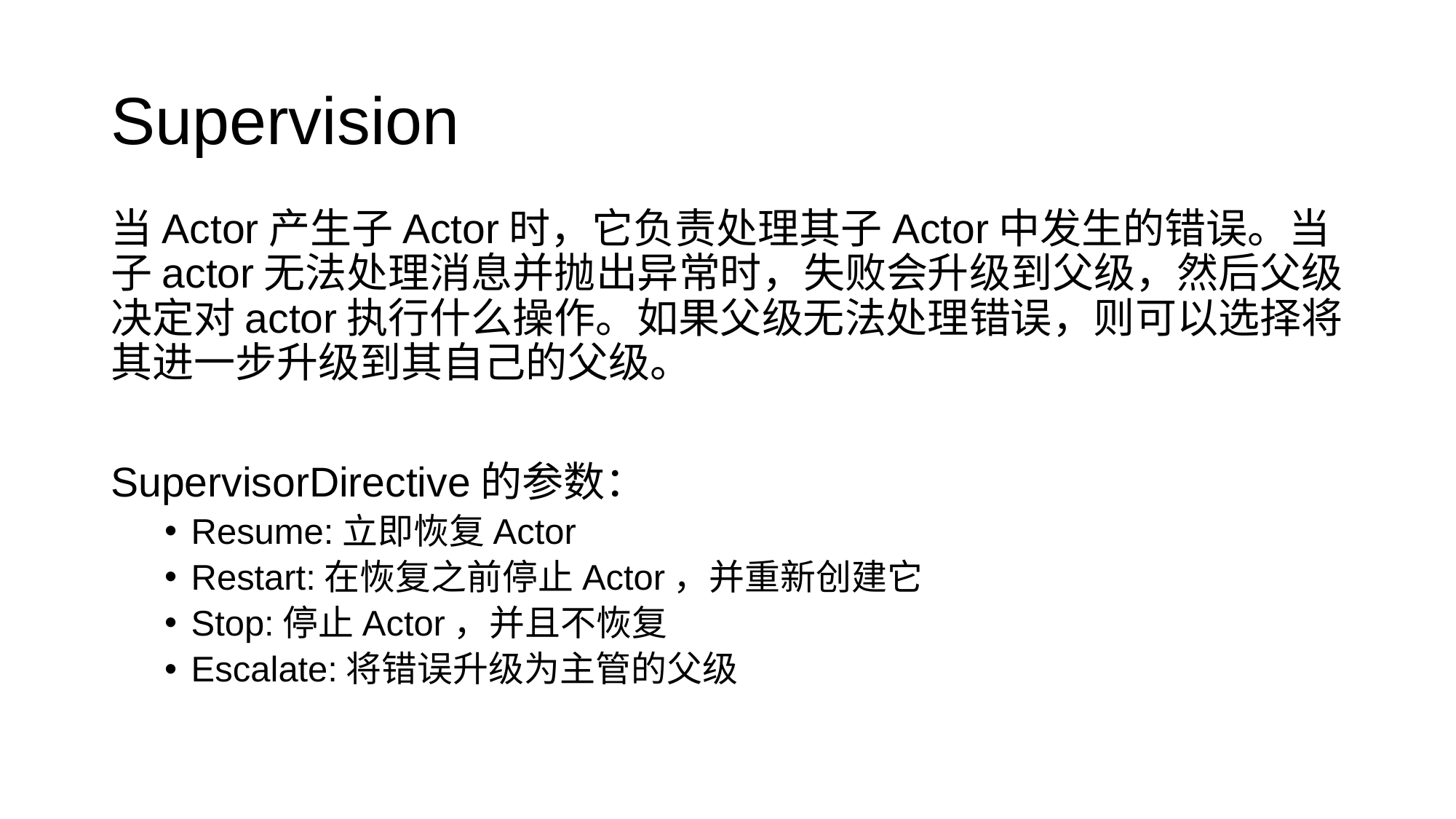

# Supervision
当Actor产生子Actor时，它负责处理其子Actor中发生的错误。当子actor无法处理消息并抛出异常时，失败会升级到父级，然后父级决定对actor执行什么操作。如果父级无法处理错误，则可以选择将其进一步升级到其自己的父级。

SupervisorDirective的参数：
Resume:立即恢复Actor
Restart:在恢复之前停止Actor，并重新创建它
Stop:停止Actor，并且不恢复
Escalate:将错误升级为主管的父级